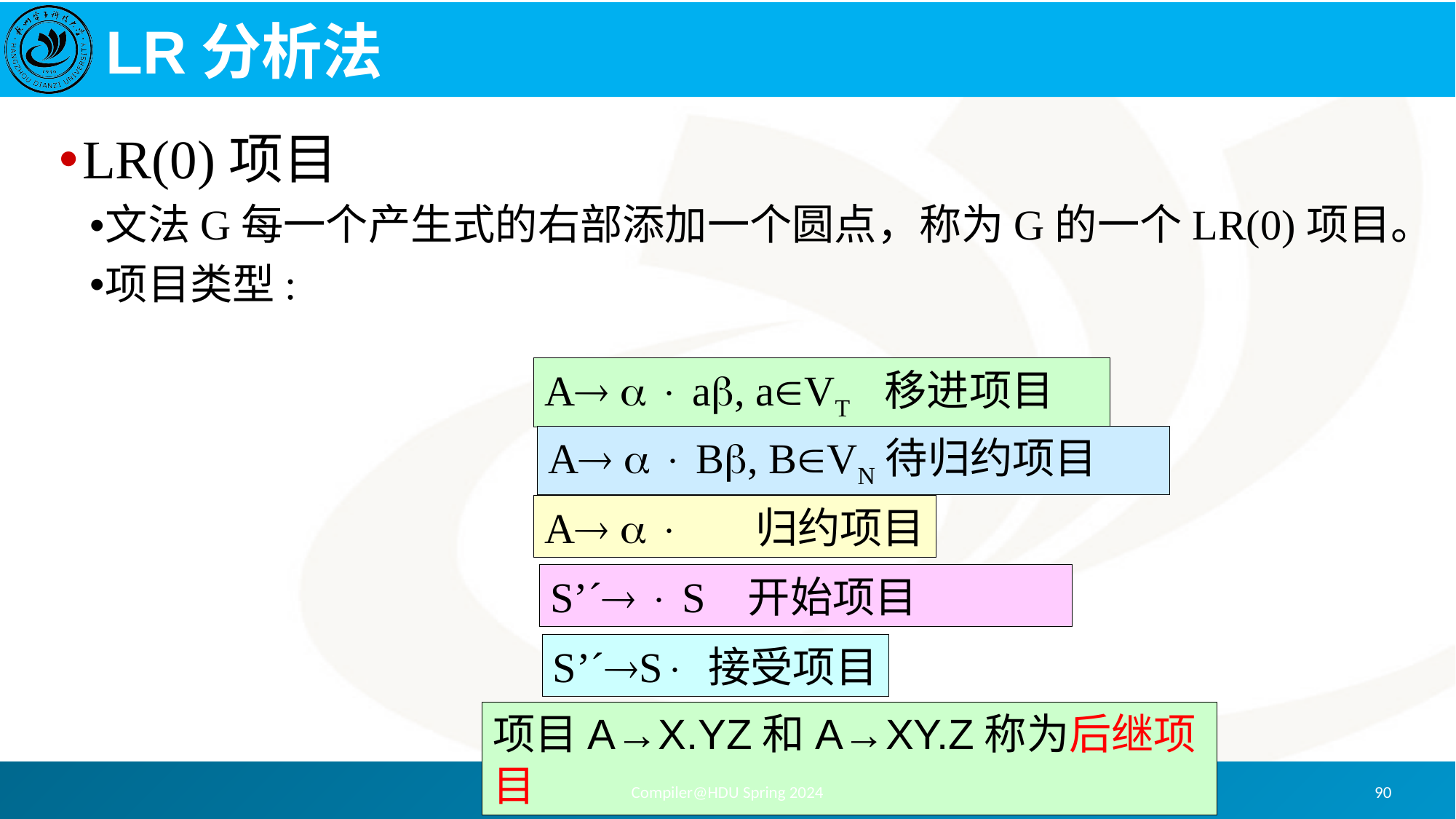

# LR分析法
LR(0)项目
文法G每一个产生式的右部添加一个圆点，称为G的一个LR(0)项目。
项目类型:
A→ α ⋅ aβ, a∈VT    移进项目
A→ α ⋅ Bβ, B∈VN待归约项目
A→ α ⋅      归约项目
S’´→ ⋅ S   开始项目
S’´→S⋅ 接受项目
项目A→X.YZ和A→XY.Z称为后继项目
Compiler@HDU Spring 2024
90